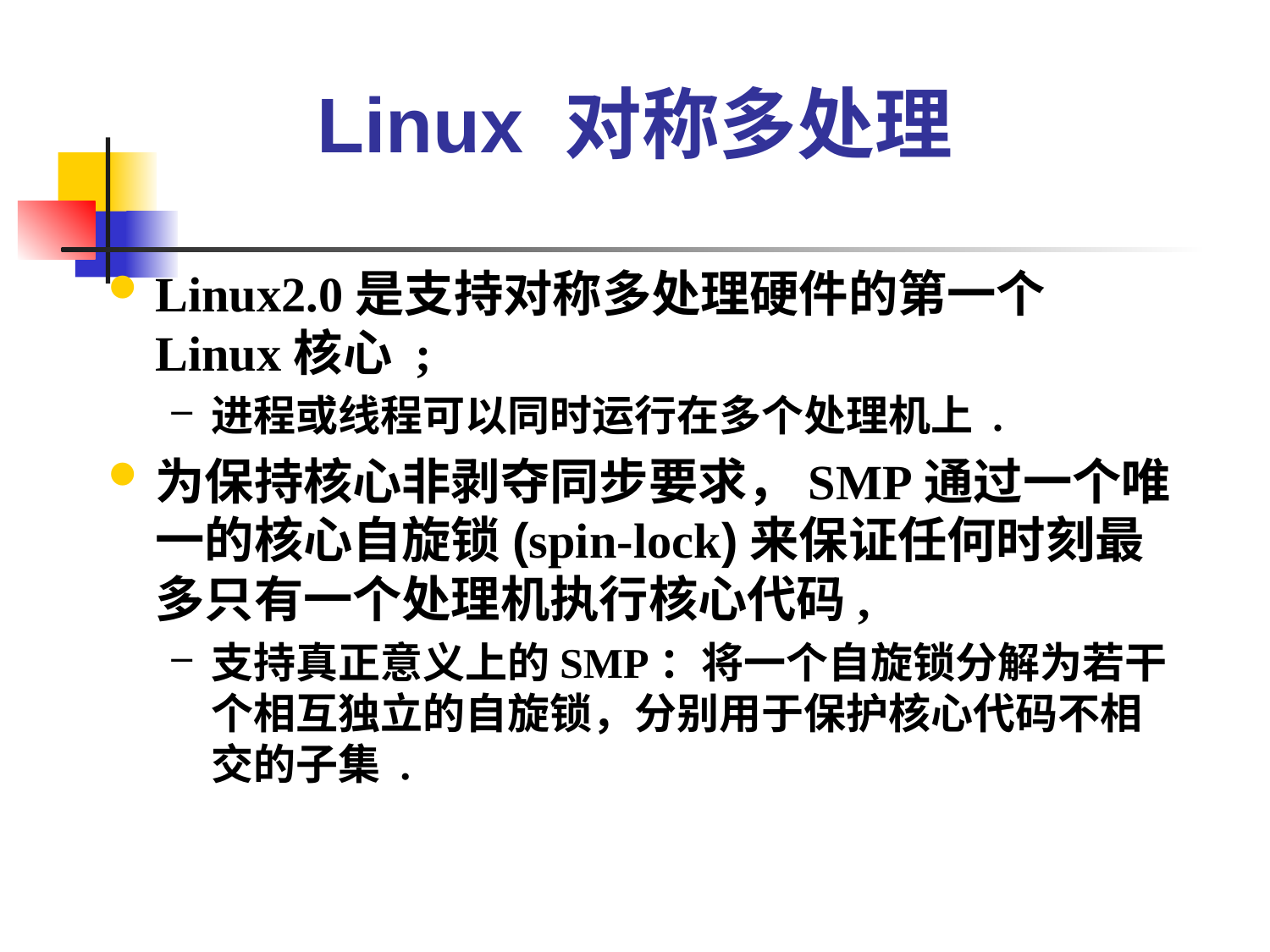

Linux 对称多处理
Linux2.0是支持对称多处理硬件的第一个Linux核心 ;
进程或线程可以同时运行在多个处理机上 .
为保持核心非剥夺同步要求，SMP通过一个唯一的核心自旋锁(spin-lock)来保证任何时刻最多只有一个处理机执行核心代码,
支持真正意义上的SMP：将一个自旋锁分解为若干个相互独立的自旋锁，分别用于保护核心代码不相交的子集 .